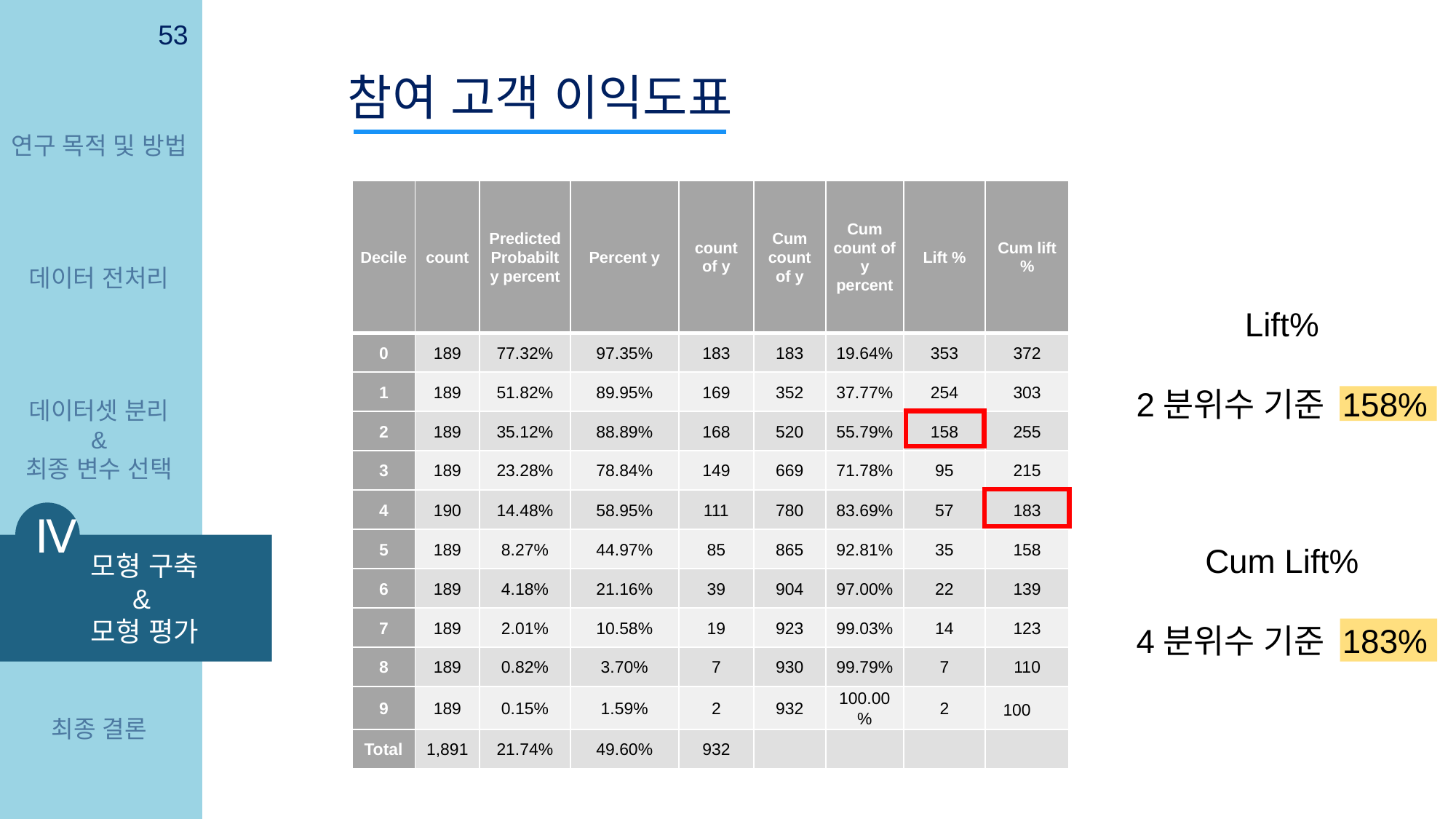

53
참여 고객 이익도표
연구 목적 및 방법
| Decile | count | Predicted Probabilty percent | Percent y | count of y | Cum count of y | Cum count of y percent | Lift % | Cum lift % |
| --- | --- | --- | --- | --- | --- | --- | --- | --- |
| 0 | 189 | 77.32% | 97.35% | 183 | 183 | 19.64% | 353 | 372 |
| 1 | 189 | 51.82% | 89.95% | 169 | 352 | 37.77% | 254 | 303 |
| 2 | 189 | 35.12% | 88.89% | 168 | 520 | 55.79% | 158 | 255 |
| 3 | 189 | 23.28% | 78.84% | 149 | 669 | 71.78% | 95 | 215 |
| 4 | 190 | 14.48% | 58.95% | 111 | 780 | 83.69% | 57 | 183 |
| 5 | 189 | 8.27% | 44.97% | 85 | 865 | 92.81% | 35 | 158 |
| 6 | 189 | 4.18% | 21.16% | 39 | 904 | 97.00% | 22 | 139 |
| 7 | 189 | 2.01% | 10.58% | 19 | 923 | 99.03% | 14 | 123 |
| 8 | 189 | 0.82% | 3.70% | 7 | 930 | 99.79% | 7 | 110 |
| 9 | 189 | 0.15% | 1.59% | 2 | 932 | 100.00% | 2 | 100 |
| Total | 1,891 | 21.74% | 49.60% | 932 |  |  |  |  |
데이터 전처리
Lift%

2분위수 기준 158%

데이터셋 분리
&
최종 변수 선택

Ⅳ
  모형 구축
  &
  모형 평가
Cum Lift%

4분위수 기준 183%

최종 결론